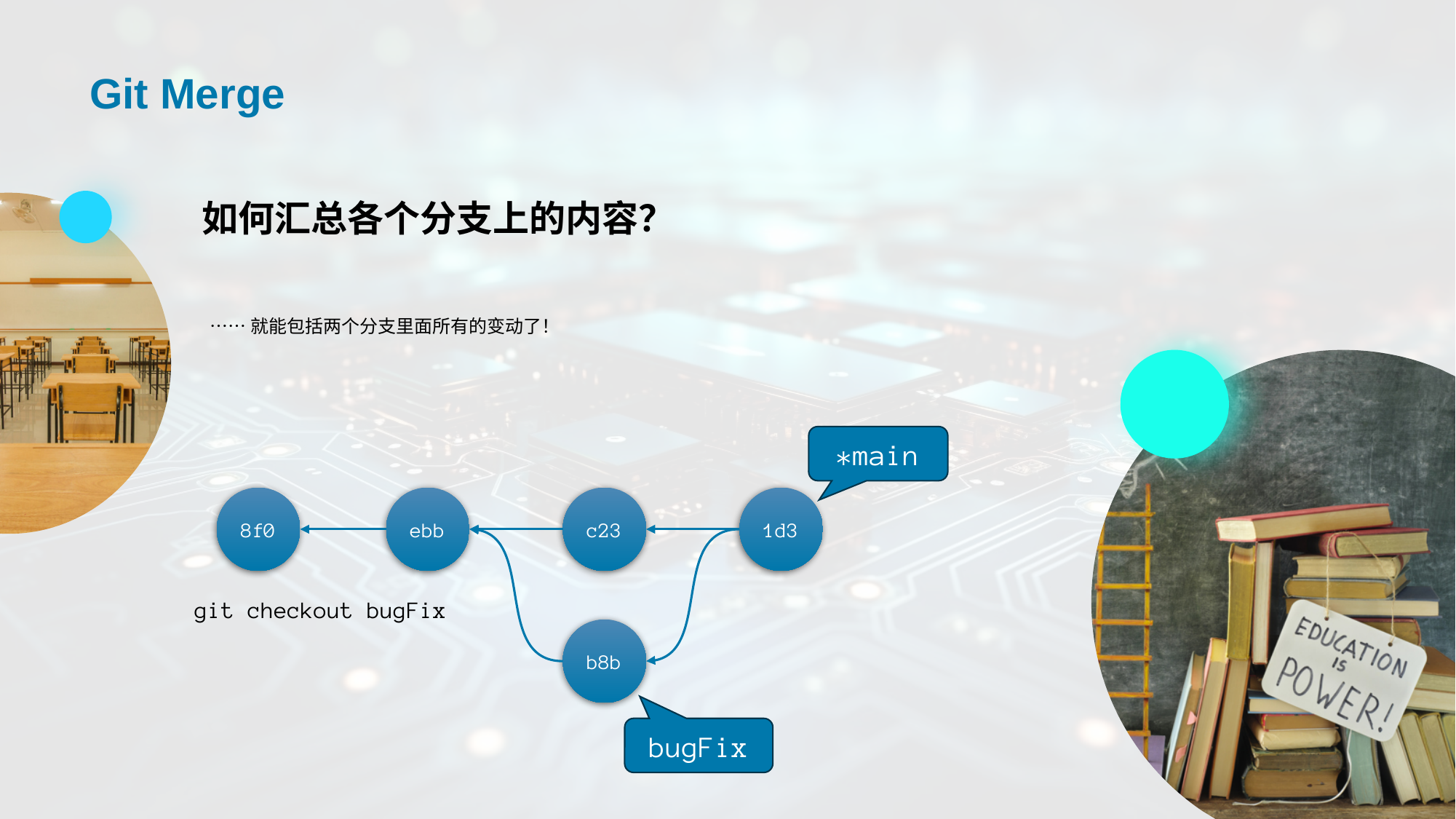

# Git Merge
如何汇总各个分支上的内容？

……就能包括两个分支里面所有的变动了！

*main
8f0
ebb
c23
1d3
git checkout bugFix
b8b
bugFix